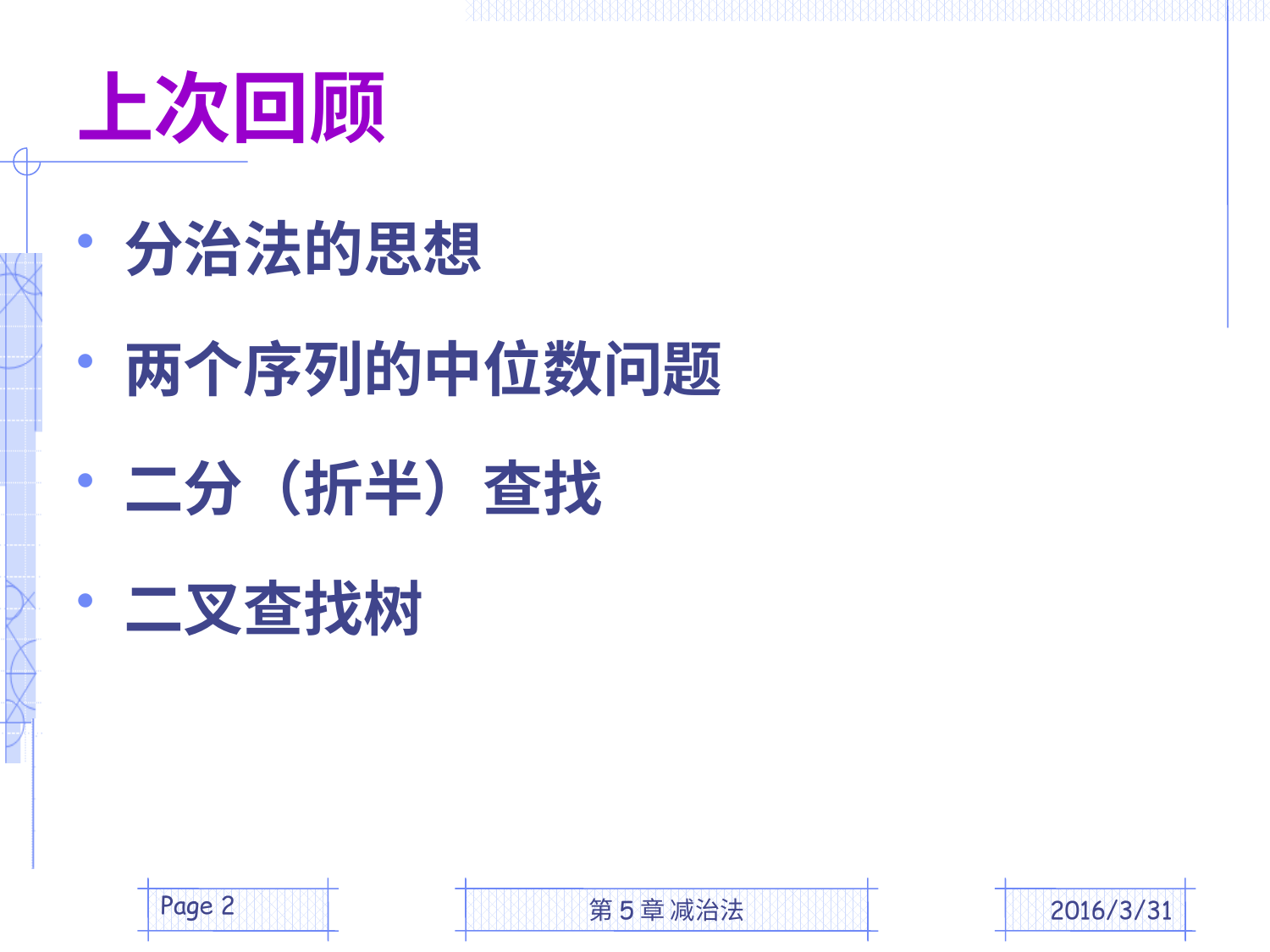

# 上次回顾
分治法的思想
两个序列的中位数问题
二分（折半）查找
二叉查找树
Page 2
第5章 减治法
2016/3/31